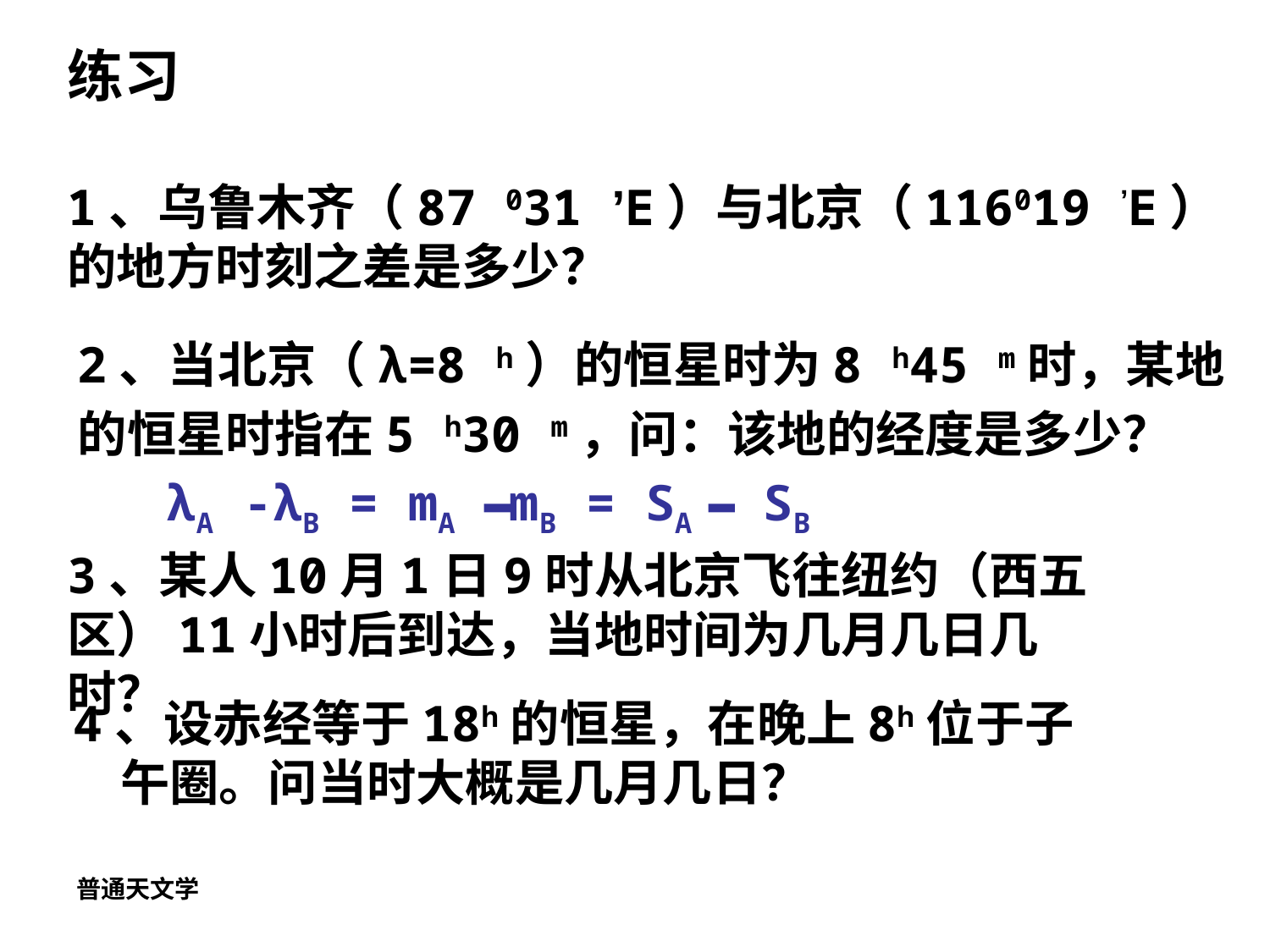

# 练习 1、乌鲁木齐（87 031 ’E）与北京（116019 ’E） 的地方时刻之差是多少？
2、当北京（λ=8 h）的恒星时为8 h45 m时，某地
的恒星时指在5 h30 m，问：该地的经度是多少？
   λA -λB = mA –mB = SA – SB
3、某人10月1日9时从北京飞往纽约（西五区）11小时后到达，当地时间为几月几日几时？
4、设赤经等于18h的恒星，在晚上8h位于子午圈。问当时大概是几月几日？
普通天文学